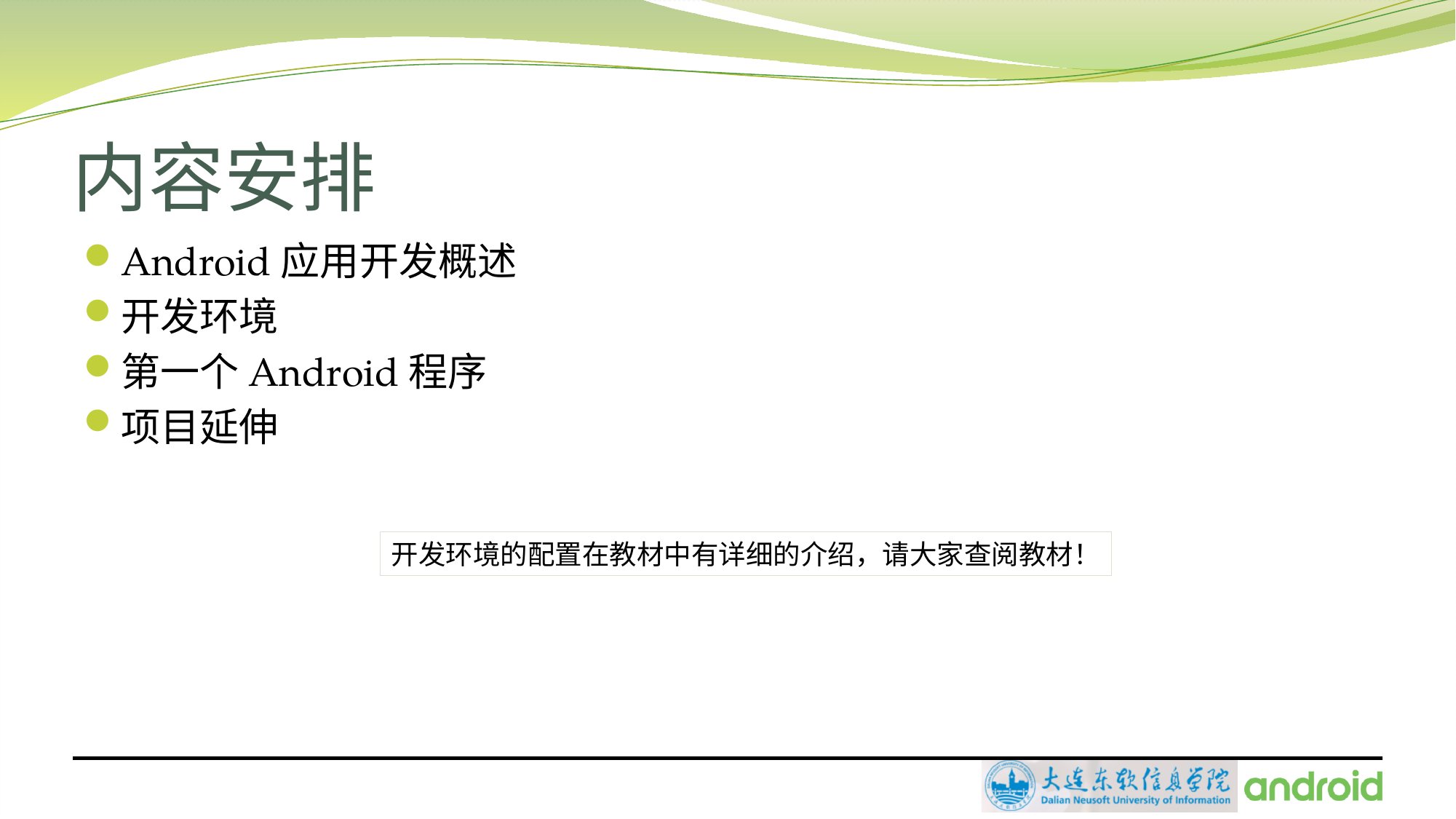

# 内容安排
Android应用开发概述
开发环境
第一个Android程序
项目延伸
开发环境的配置在教材中有详细的介绍，请大家查阅教材！